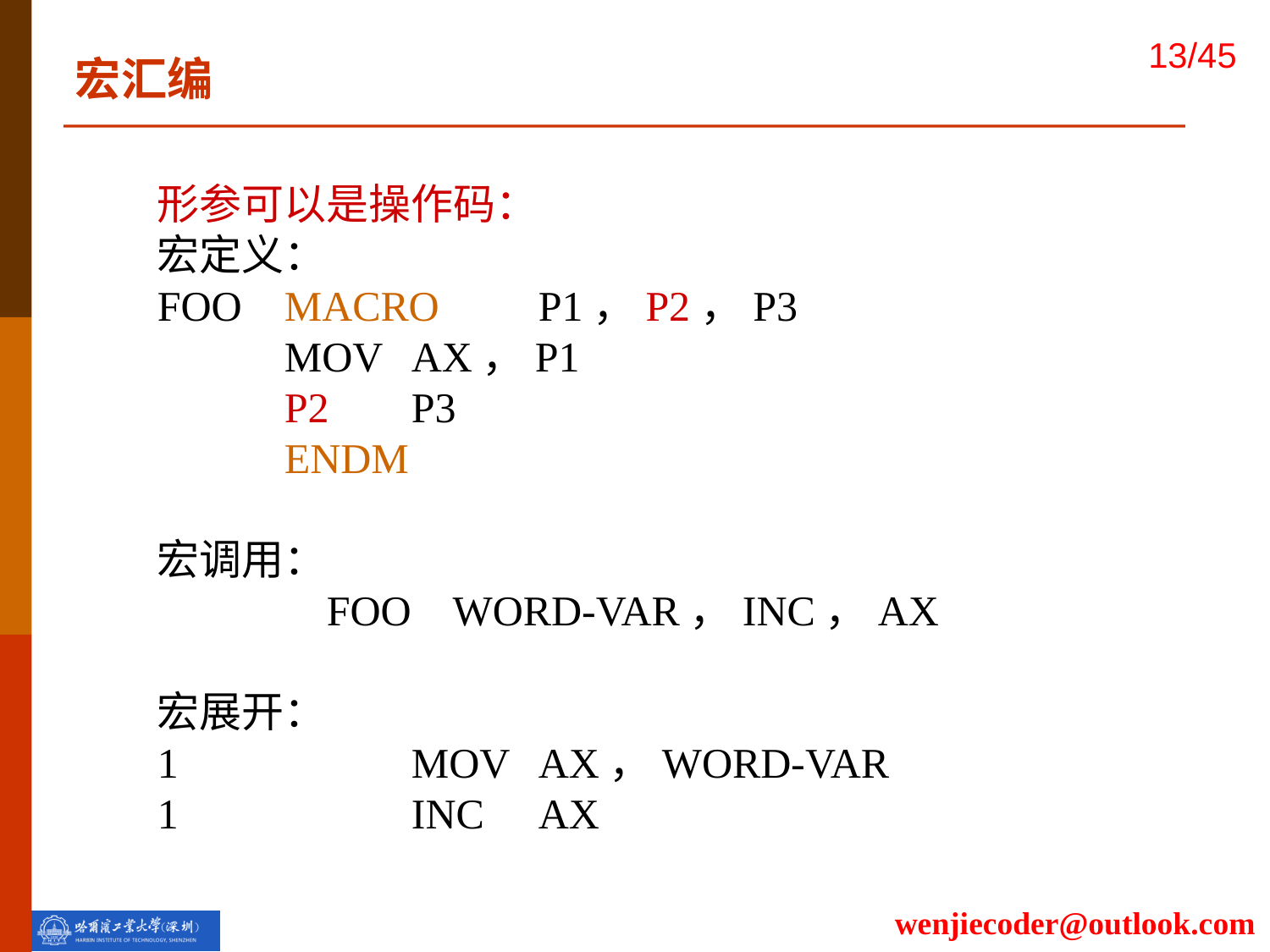

宏汇编
形参可以是操作码：
宏定义：
FOO	MACRO	P1，P2，P3
	MOV	AX，P1
	P2	P3
	ENDM

宏调用：
                FOO    WORD-VAR，INC，AX

宏展开：
1		MOV	AX，WORD-VAR
1		INC	AX